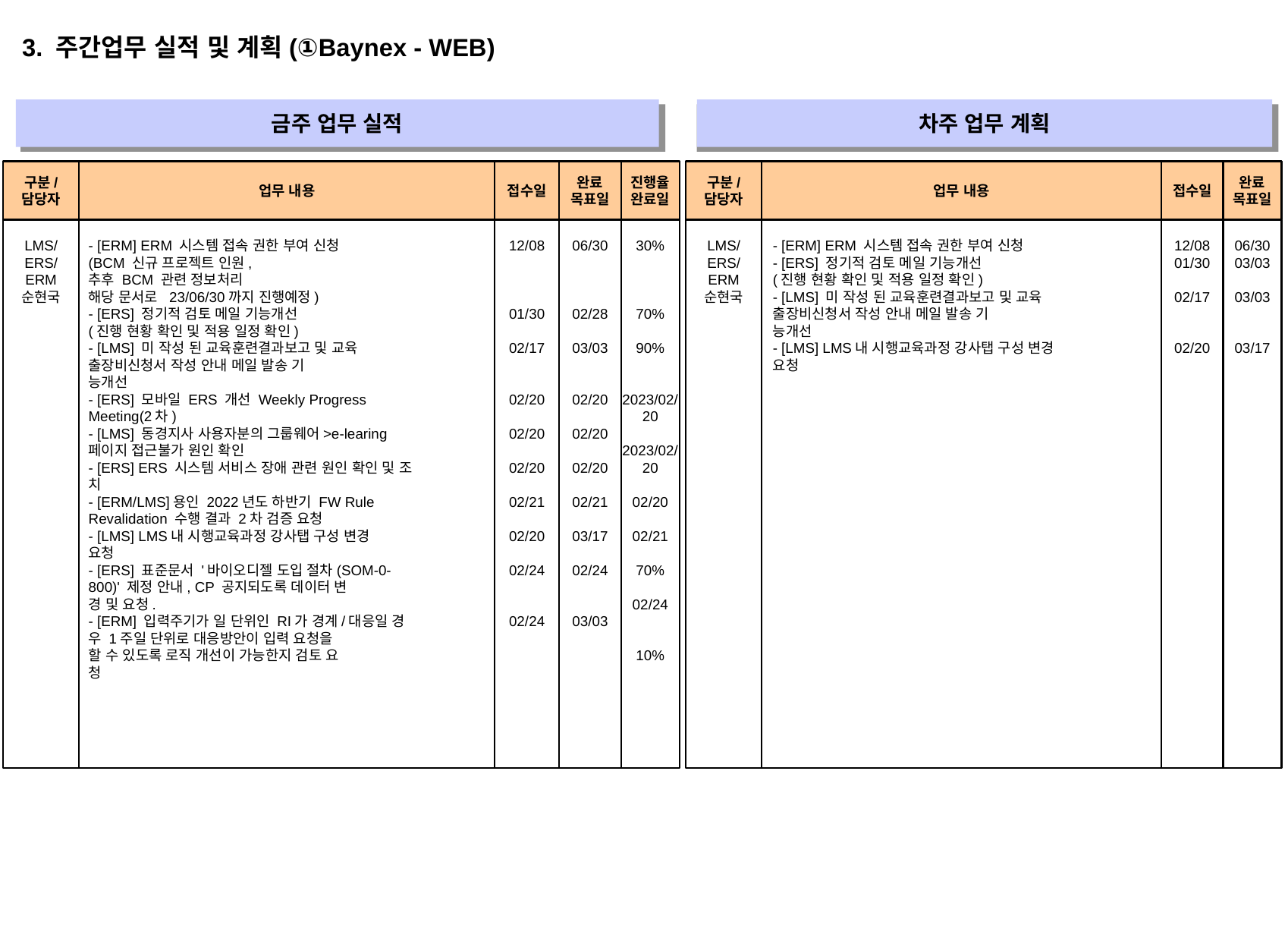

3. 주간업무 실적 및 계획(①Baynex - WEB)
금주 업무 실적
차주 업무 계획
" "
" "
구분/
담당자
업무 내용
접수일
완료
목표일
진행율
완료일
구분/
담당자
업무 내용
접수일
완료
목표일
LMS/
ERS/
ERM
순현국

- [ERM] ERM 시스템 접속 권한 부여 신청
(BCM 신규 프로젝트 인원,
추후 BCM 관련 정보처리
해당 문서로  23/06/30까지 진행예정)
- [ERS] 정기적 검토 메일 기능개선
(진행 현황 확인 및 적용 일정 확인)
- [LMS] 미 작성 된 교육훈련결과보고 및 교육
출장비신청서 작성 안내 메일 발송 기
능개선
- [ERS] 모바일 ERS 개선 Weekly Progress
Meeting(2차)
- [LMS] 동경지사 사용자분의 그룹웨어>e-learing
페이지 접근불가 원인 확인
- [ERS] ERS 시스템 서비스 장애 관련 원인 확인 및 조
치
- [ERM/LMS]용인 2022년도 하반기 FW Rule
Revalidation 수행 결과 2차 검증 요청
- [LMS] LMS내 시행교육과정 강사탭 구성 변경
요청
- [ERS] 표준문서 '바이오디젤 도입 절차(SOM-0-
800)' 제정 안내, CP 공지되도록 데이터 변
경 및 요청.
- [ERM] 입력주기가 일 단위인 RI가 경계/대응일 경
우 1주일 단위로 대응방안이 입력 요청을
할 수 있도록 로직 개선이 가능한지 검토 요
청
12/08
01/30
02/17
02/20
02/20
02/20
02/21
02/20
02/24
02/24
06/30
02/28
03/03
02/20
02/20
02/20
02/21
03/17
02/24
03/03
30%
70%
90%
2023/02/20
2023/02/20
02/20
02/21
70%
02/24
10%
LMS/
ERS/
ERM
순현국

- [ERM] ERM 시스템 접속 권한 부여 신청
- [ERS] 정기적 검토 메일 기능개선
(진행 현황 확인 및 적용 일정 확인)
- [LMS] 미 작성 된 교육훈련결과보고 및 교육
출장비신청서 작성 안내 메일 발송 기
능개선
- [LMS] LMS내 시행교육과정 강사탭 구성 변경
요청
12/08
01/30
02/17
02/20
06/30
03/03
03/03
03/17